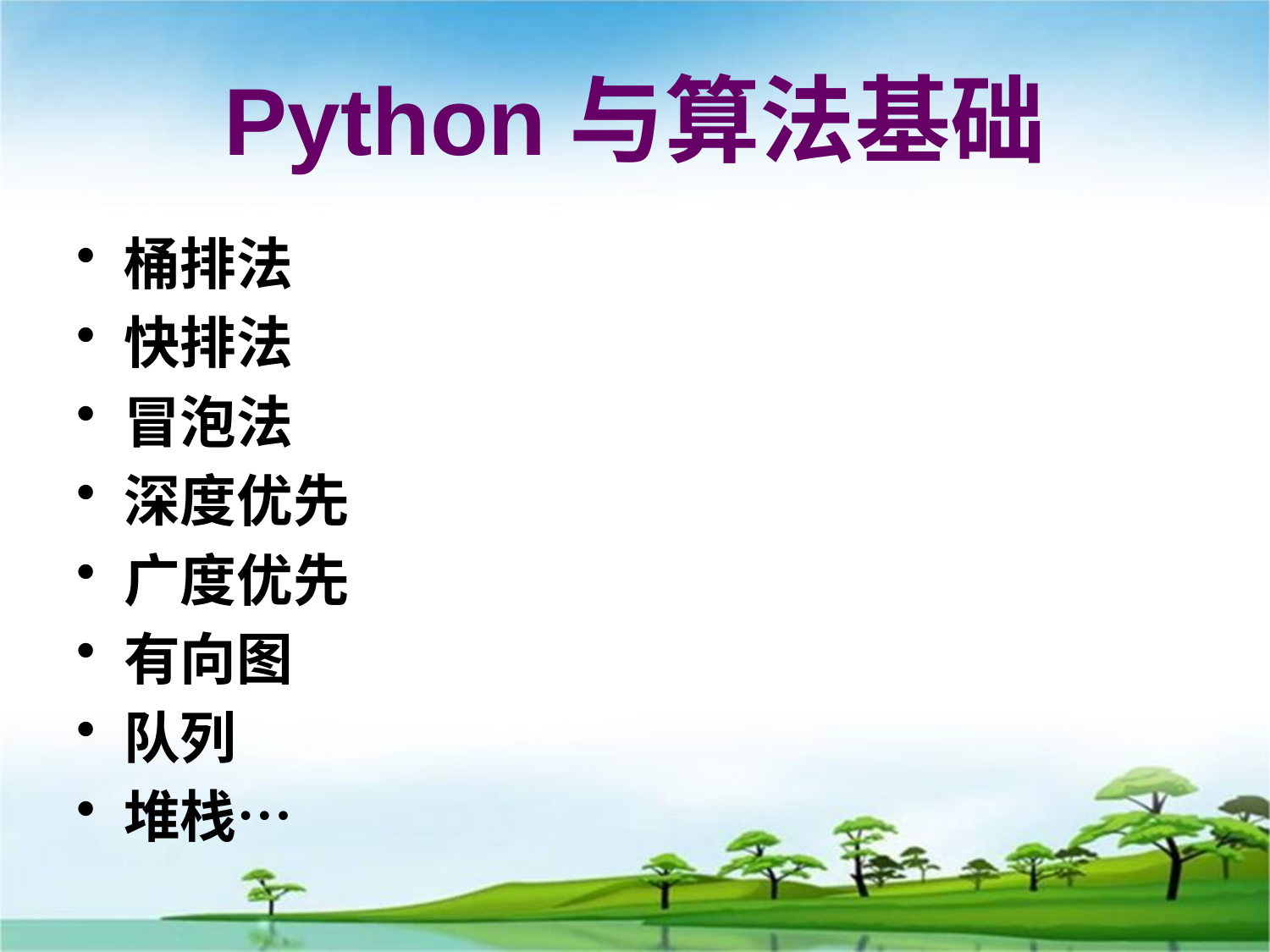

# Python与算法基础
桶排法
快排法
冒泡法
深度优先
广度优先
有向图
队列
堆栈…